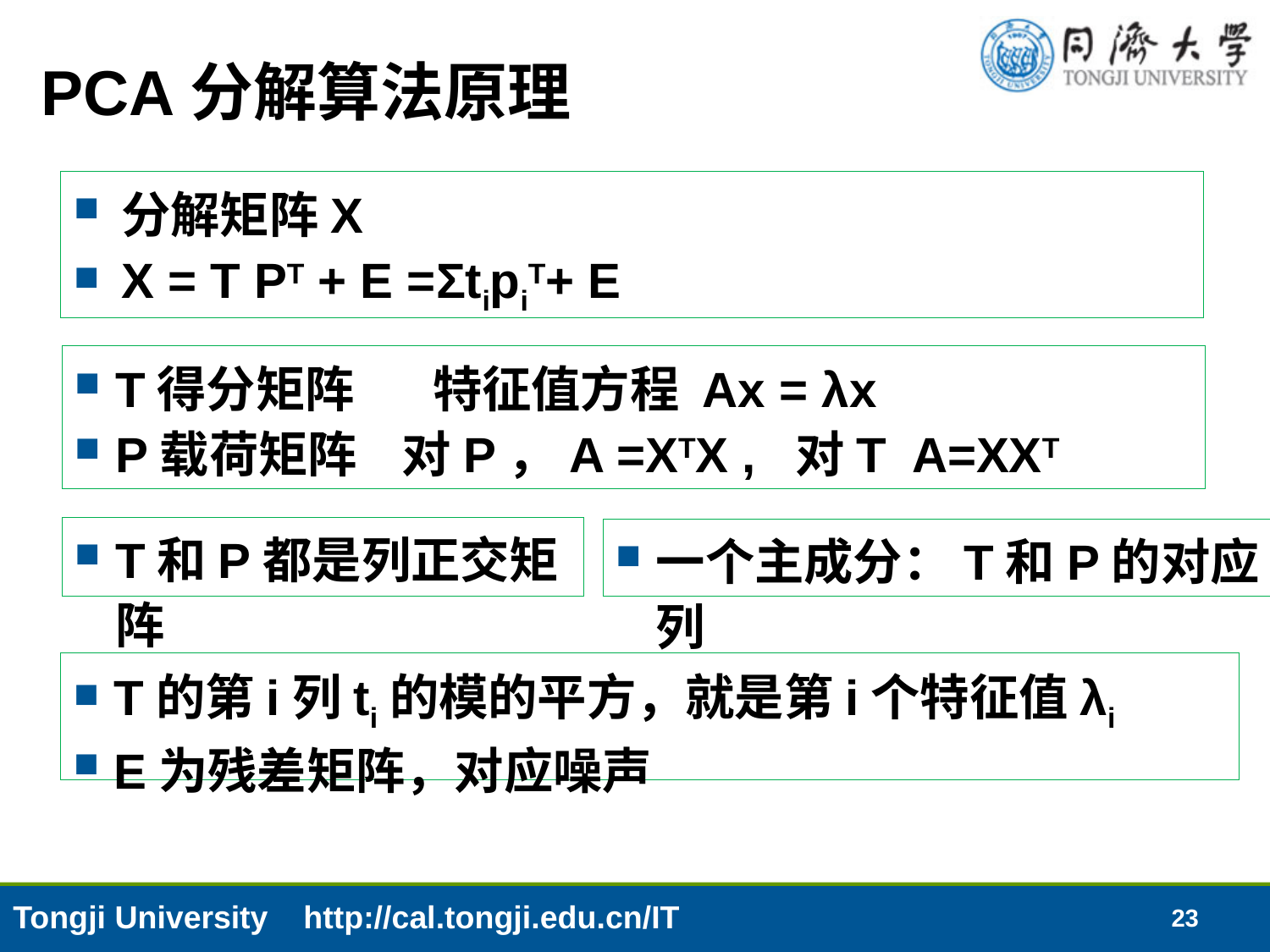

# PCA分解算法原理
分解矩阵X
X = T PT + E =ΣtipiT+ E
T得分矩阵       特征值方程 Ax = λx
P载荷矩阵    对P，A =XTX ,  对T  A=XXT
T和P都是列正交矩阵
一个主成分：T和P的对应列
T的第i列ti的模的平方，就是第i个特征值λi
E为残差矩阵，对应噪声